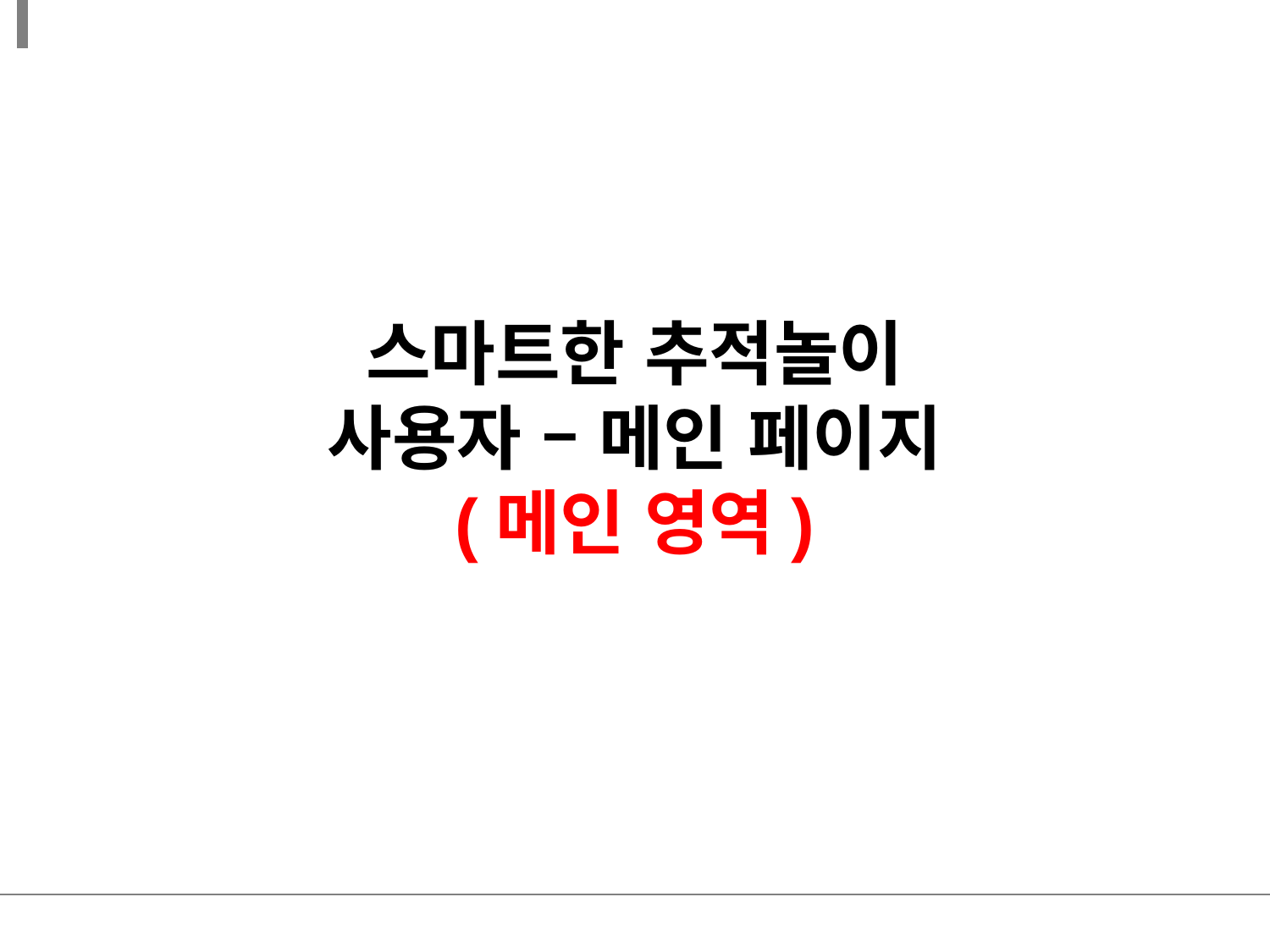

스마트한 추적놀이
사용자 – 메인 페이지
(메인 영역)